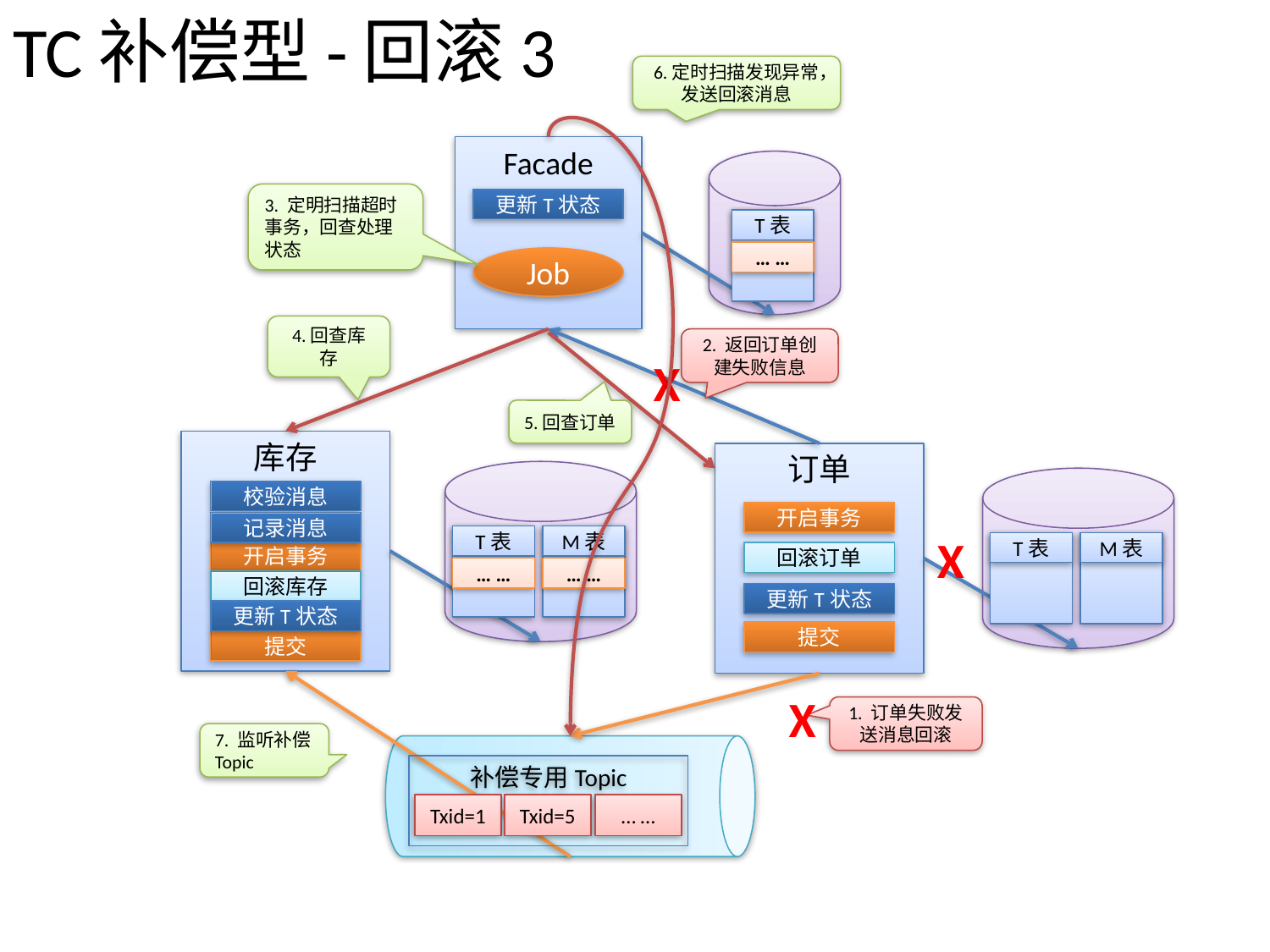

TC补偿型-回滚3
6.定时扫描发现异常，发送回滚消息
Facade

3. 定明扫描超时事务，回查处理状态
更新T状态
T表

… …
Job
4.回查库存
2. 返回订单创建失败信息
X
5.回查订单
库存
订单

校验消息
开启事务
记录消息
X
T表
M表

T表
M表

开启事务
回滚订单
… …
… …
回滚库存
更新T状态
更新T状态

提交
提交
X
1. 订单失败发送消息回滚
7. 监听补偿Topic
补偿专用Topic
Txid=1
Txid=5
… …